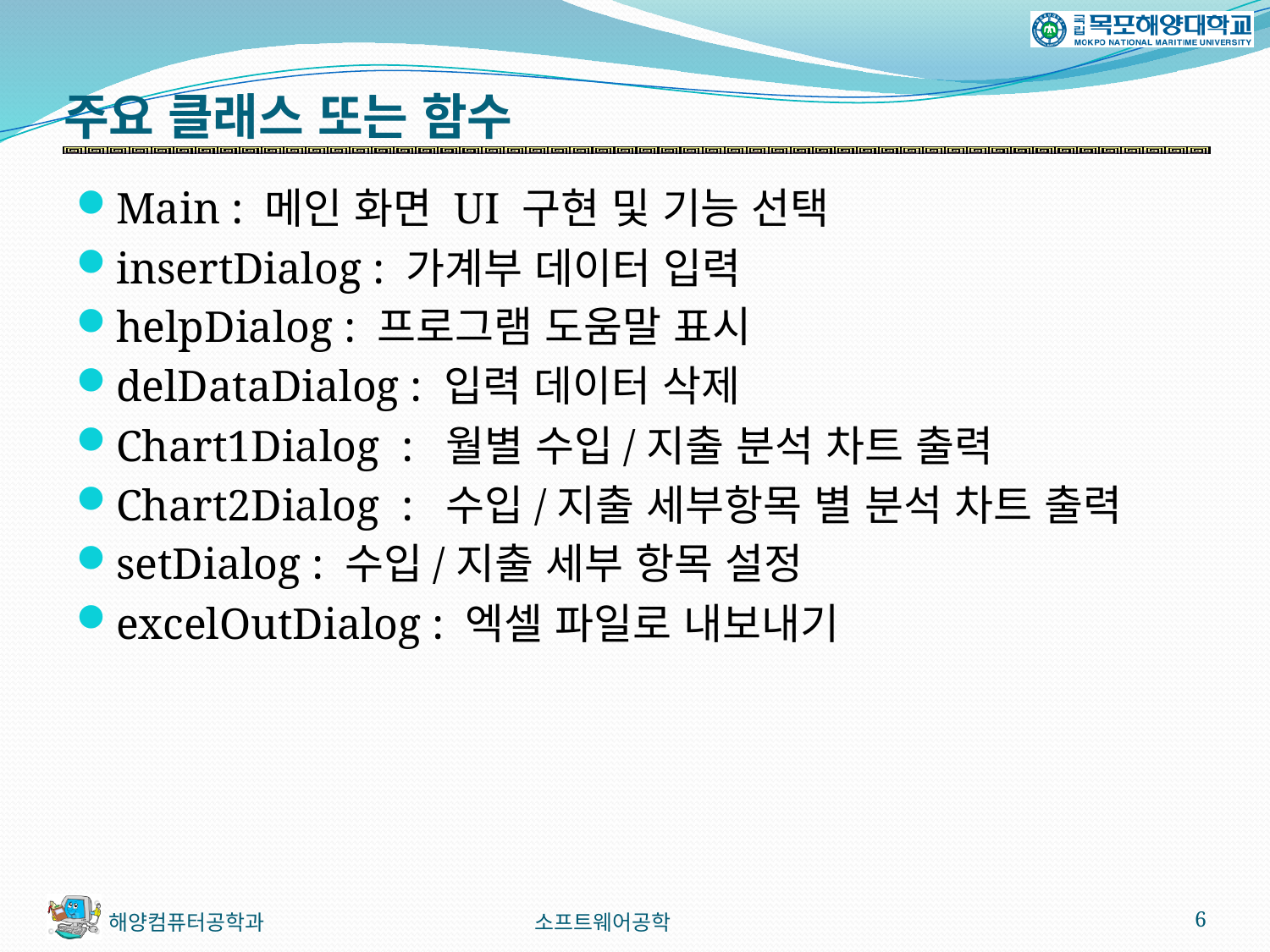

# 주요 클래스 또는 함수
Main : 메인 화면 UI 구현 및 기능 선택
insertDialog : 가계부 데이터 입력
helpDialog : 프로그램 도움말 표시
delDataDialog : 입력 데이터 삭제
Chart1Dialog  :  월별 수입/지출 분석 차트 출력
Chart2Dialog  :  수입/지출 세부항목 별 분석 차트 출력
setDialog : 수입/지출 세부 항목 설정
excelOutDialog : 엑셀 파일로 내보내기
소프트웨어공학
6